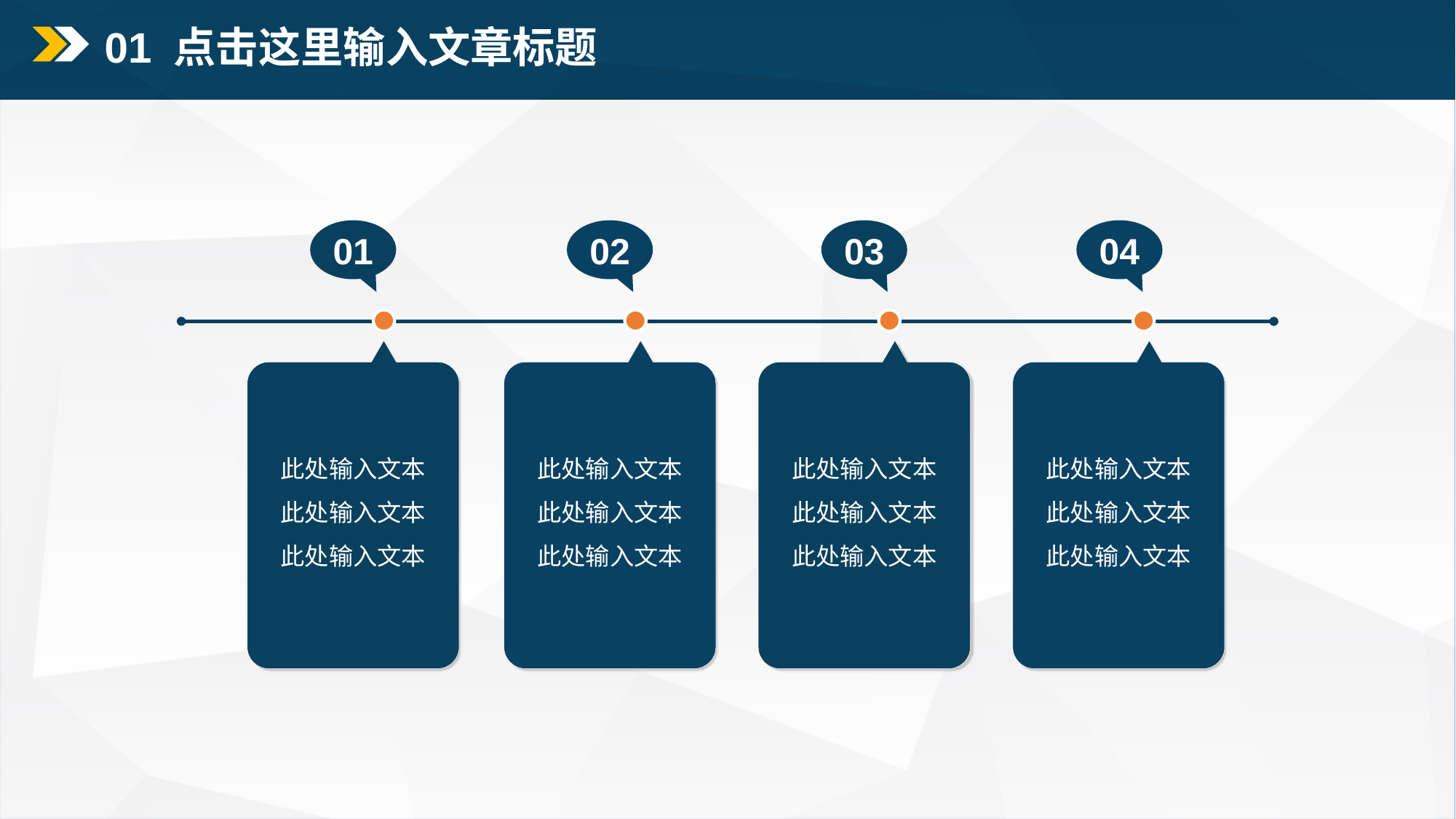

01 点击这里输入文章标题

01
02
03
04

此处输入文本
此处输入文本
此处输入文本
此处输入文本
此处输入文本
此处输入文本
此处输入文本
此处输入文本
此处输入文本
此处输入文本
此处输入文本
此处输入文本